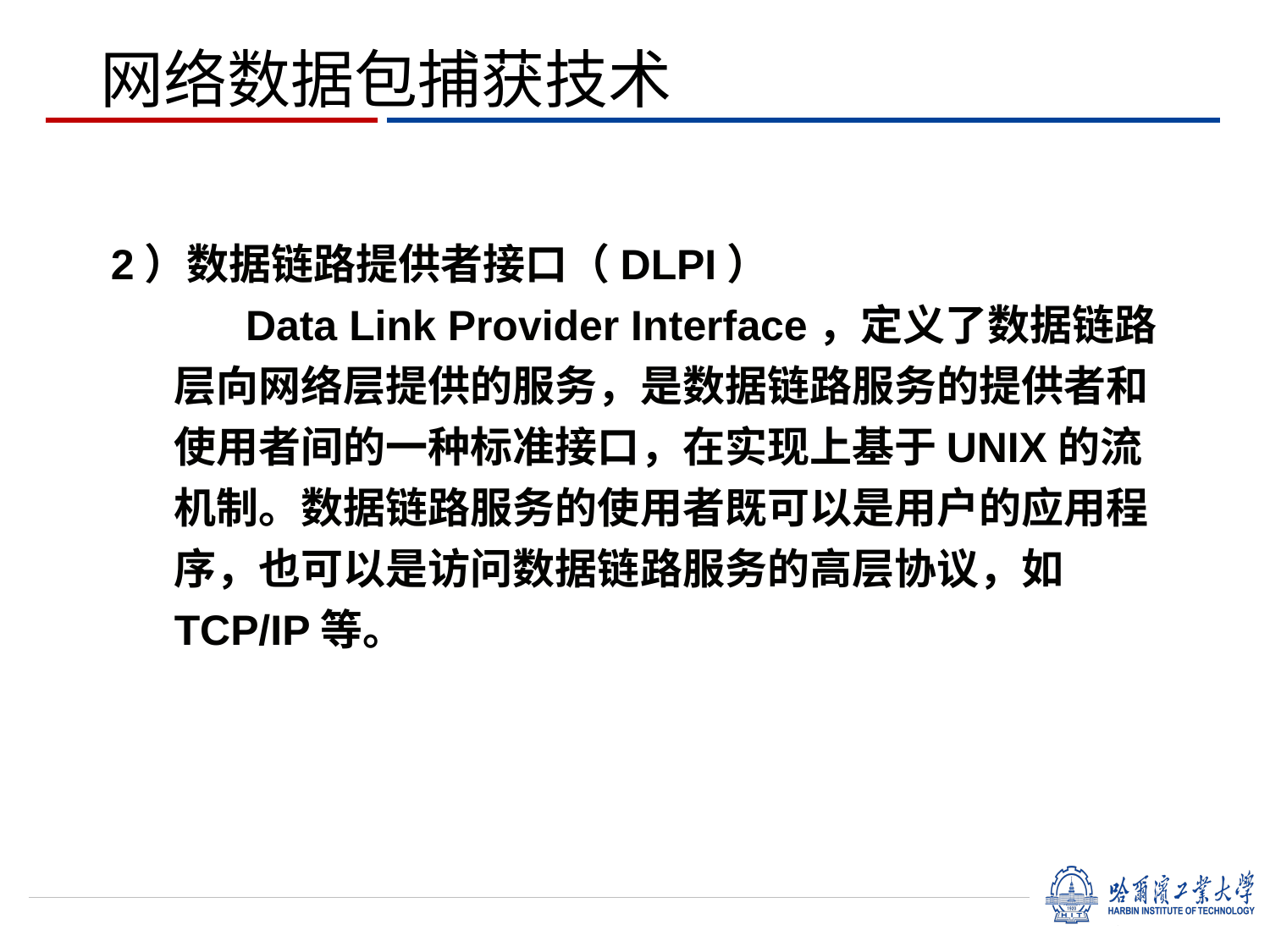

网络数据包捕获技术
2）数据链路提供者接口（DLPI）
      Data Link Provider Interface，定义了数据链路层向网络层提供的服务，是数据链路服务的提供者和使用者间的一种标准接口，在实现上基于UNIX的流机制。数据链路服务的使用者既可以是用户的应用程序，也可以是访问数据链路服务的高层协议，如TCP/IP等。

21